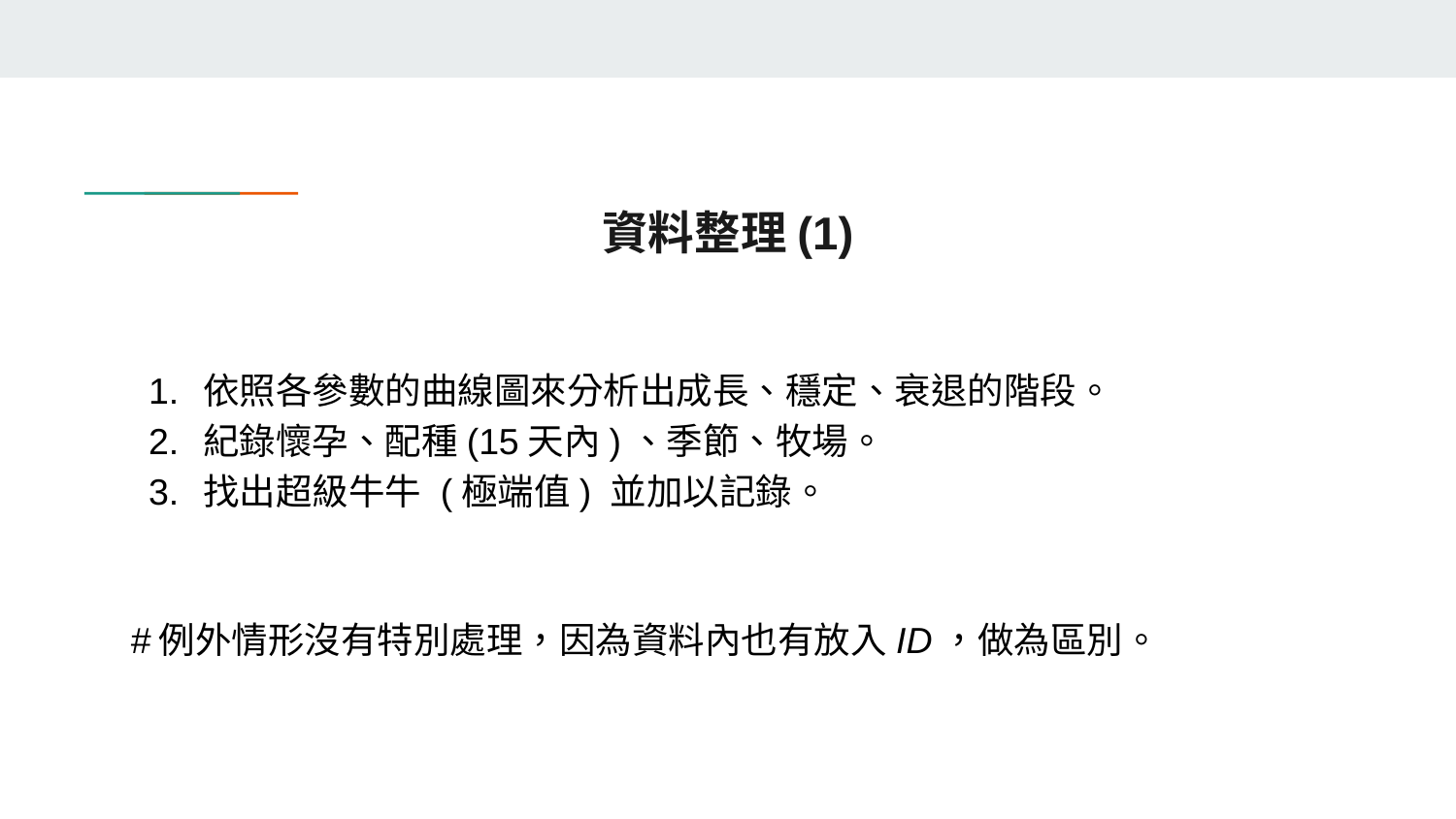

# 資料整理(1)
依照各參數的曲線圖來分析出成長、穩定、衰退的階段。
紀錄懷孕、配種(15天內)、季節、牧場。
找出超級牛牛 (極端值) 並加以記錄。

#例外情形沒有特別處理，因為資料內也有放入ID，做為區別。